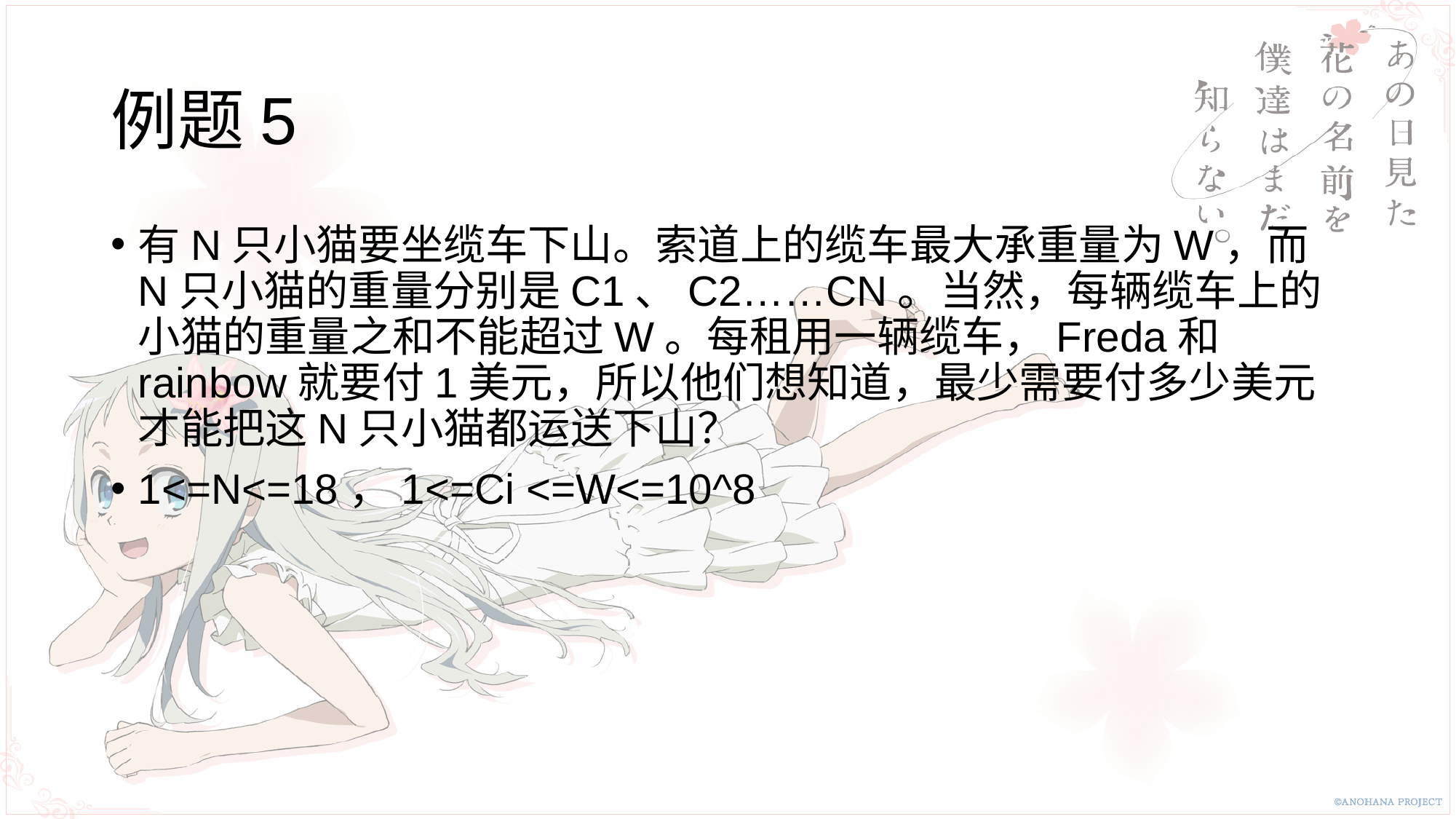

# 例题5
有N只小猫要坐缆车下山。索道上的缆车最大承重量为W，而N只小猫的重量分别是C1、C2……CN。当然，每辆缆车上的小猫的重量之和不能超过W。每租用一辆缆车，Freda和rainbow就要付1美元，所以他们想知道，最少需要付多少美元才能把这N只小猫都运送下山？
1<=N<=18，1<=Ci <=W<=10^8